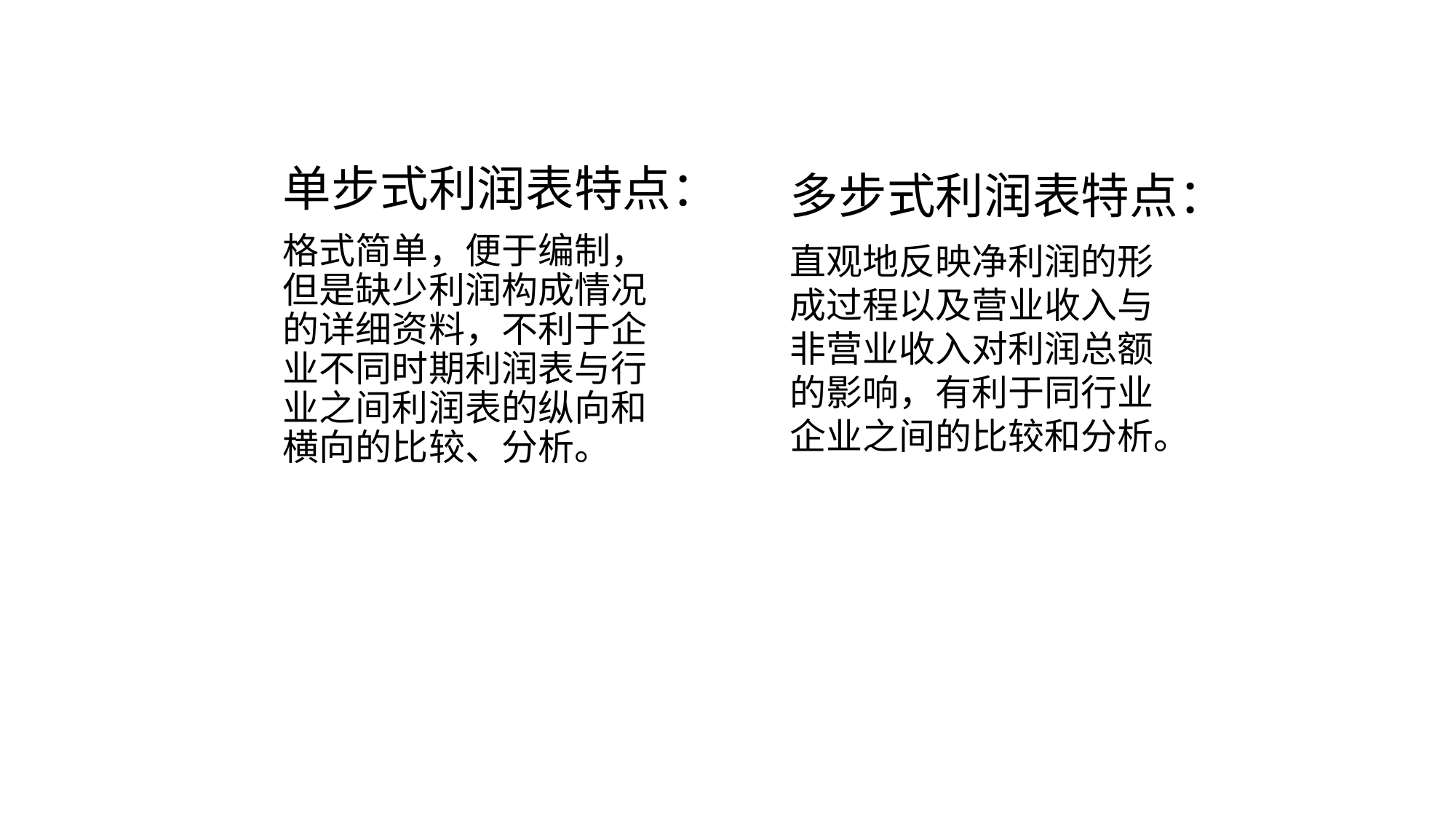

单步式利润表特点：
格式简单，便于编制，但是缺少利润构成情况的详细资料，不利于企业不同时期利润表与行业之间利润表的纵向和横向的比较、分析。
多步式利润表特点：
直观地反映净利润的形成过程以及营业收入与非营业收入对利润总额的影响，有利于同行业企业之间的比较和分析。